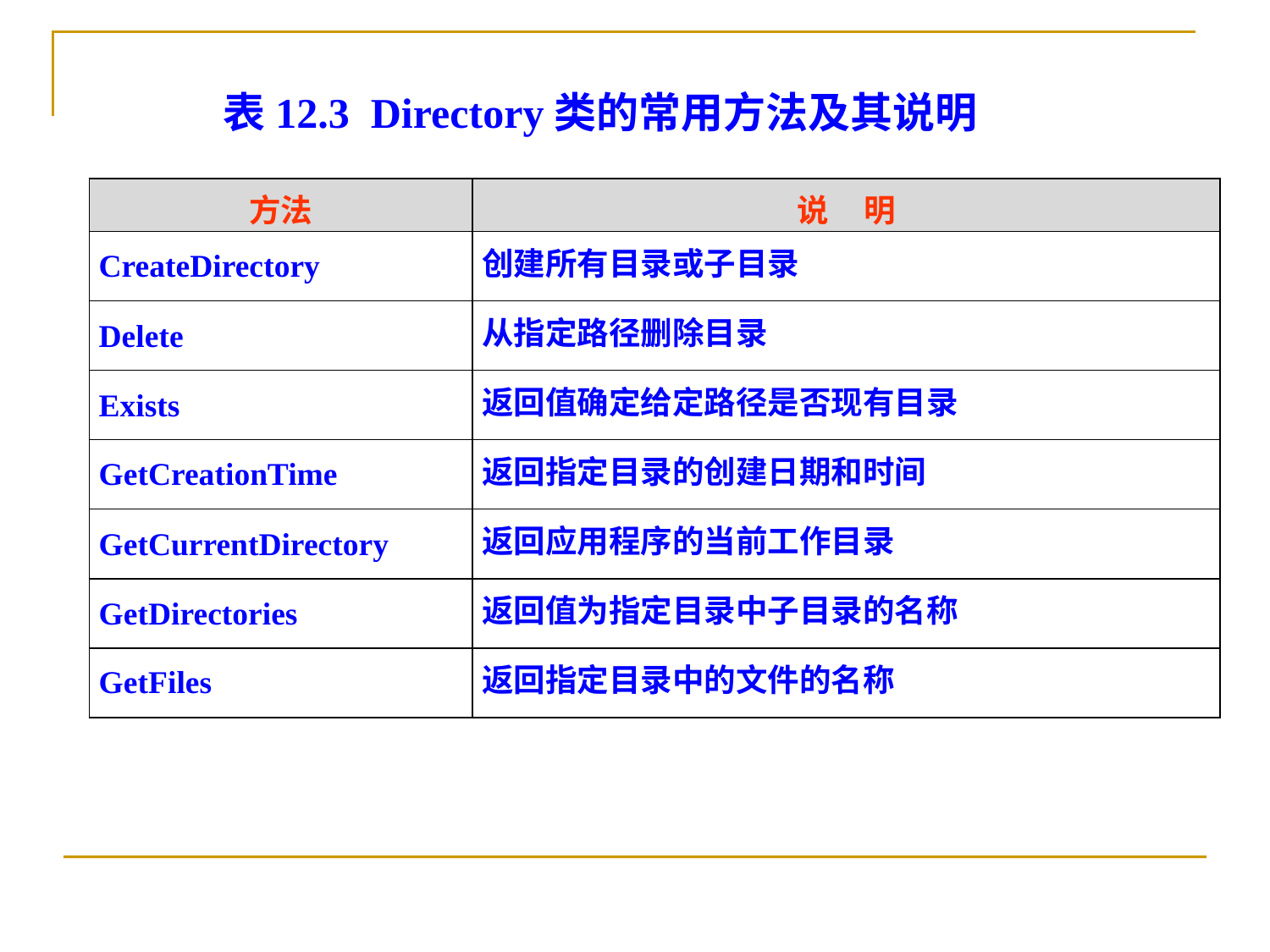

表12.3  Directory类的常用方法及其说明
| 方法 | 说 明 |
| --- | --- |
| CreateDirectory | 创建所有目录或子目录 |
| Delete | 从指定路径删除目录 |
| Exists | 返回值确定给定路径是否现有目录 |
| GetCreationTime | 返回指定目录的创建日期和时间 |
| GetCurrentDirectory | 返回应用程序的当前工作目录 |
| GetDirectories | 返回值为指定目录中子目录的名称 |
| GetFiles | 返回指定目录中的文件的名称 |